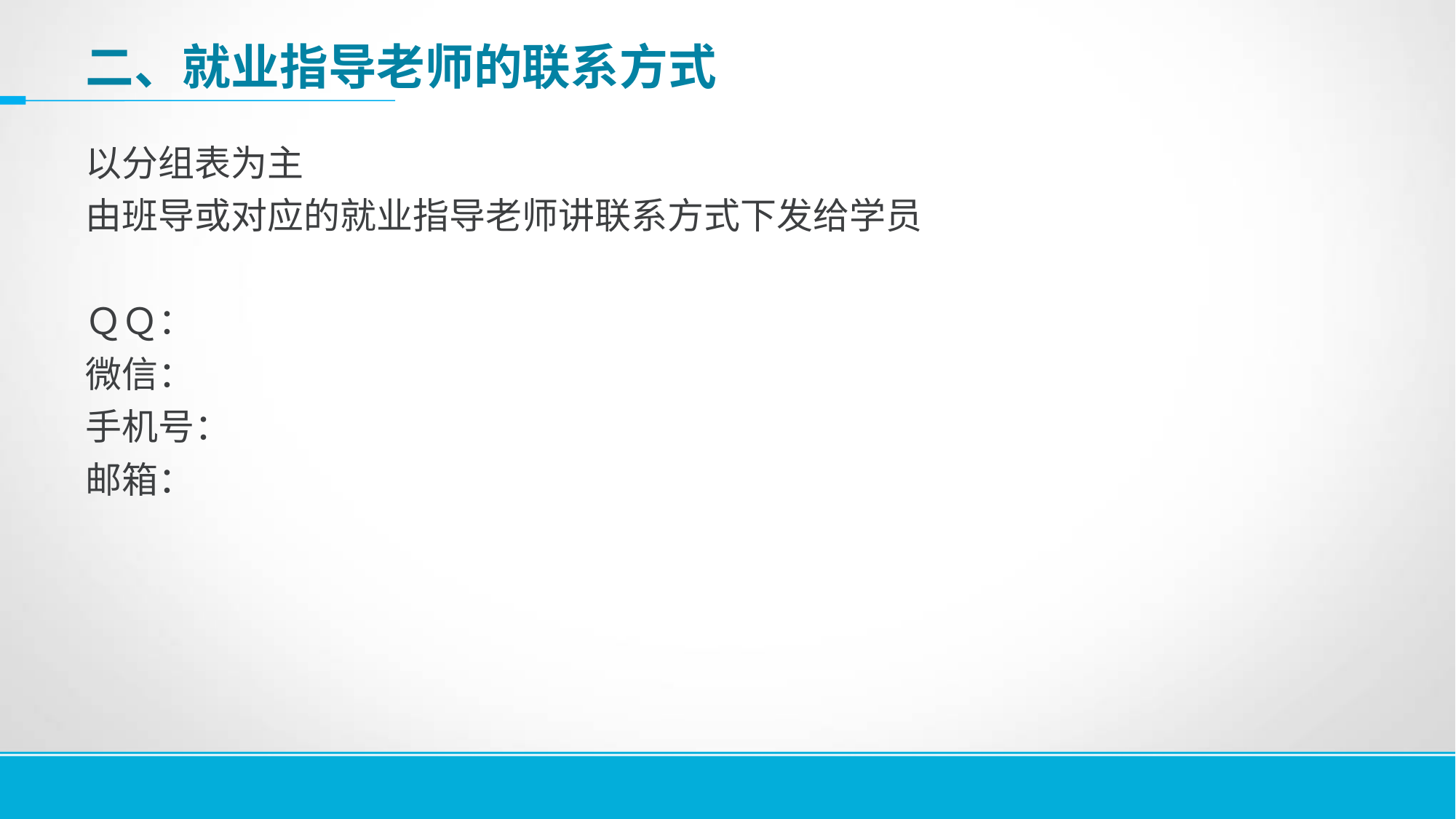

# 二、就业指导老师的联系方式
以分组表为主
由班导或对应的就业指导老师讲联系方式下发给学员

ＱＱ：
微信：
手机号：
邮箱：